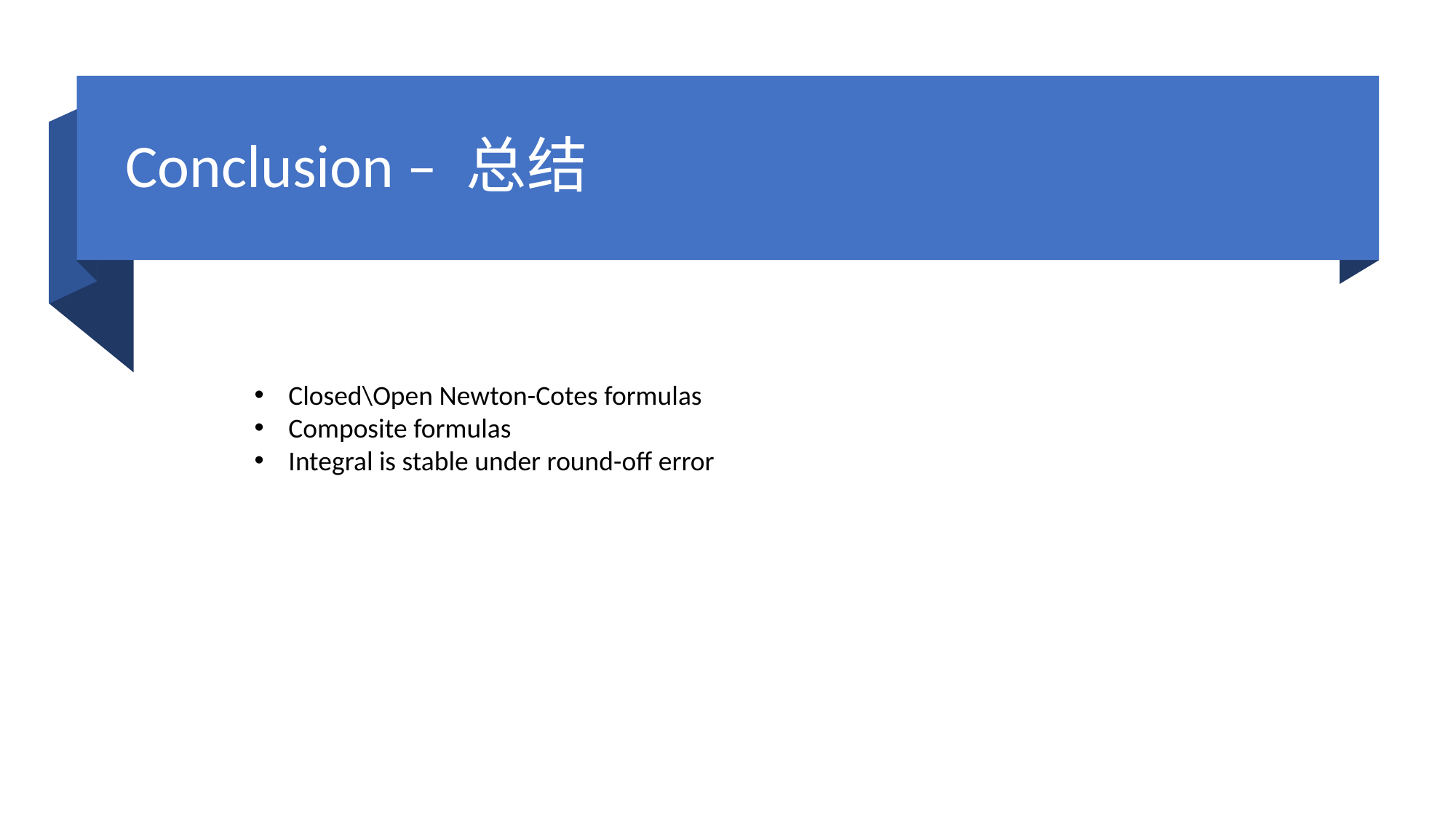

# Conclusion – 总结

Closed\Open Newton-Cotes formulas
Composite formulas
Integral is stable under round-off error